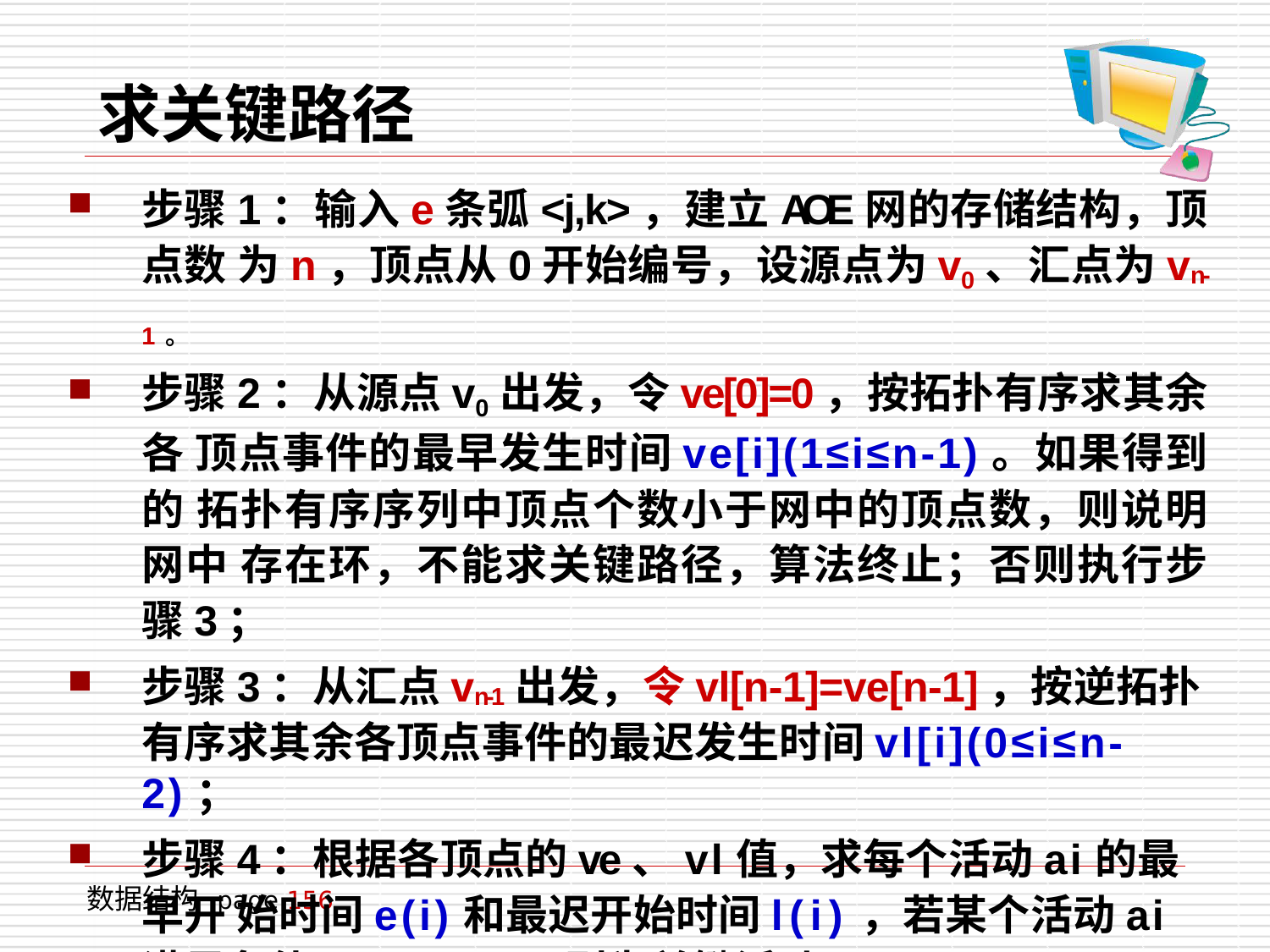

# 求关键路径

步骤1：输入e条弧<j,k>，建立AOE网的存储结构，顶点数 为n，顶点从0开始编号，设源点为v0、汇点为vn-1。
步骤2：从源点v0出发，令ve[0]=0，按拓扑有序求其余各 顶点事件的最早发生时间ve[i](1≤i≤n-1)。如果得到的 拓扑有序序列中顶点个数小于网中的顶点数，则说明网中 存在环，不能求关键路径，算法终止；否则执行步骤3；
步骤3：从汇点vn-1出发，令vl[n-1]=ve[n-1]，按逆拓扑
有序求其余各顶点事件的最迟发生时间vl[i](0≤i≤n-2)；
步骤4：根据各顶点的ve、vl值，求每个活动ai的最早开 始时间e(i)和最迟开始时间l(i)，若某个活动ai满足条件  e(i)=l(i)，则为关键活动。

数据结构 page 156